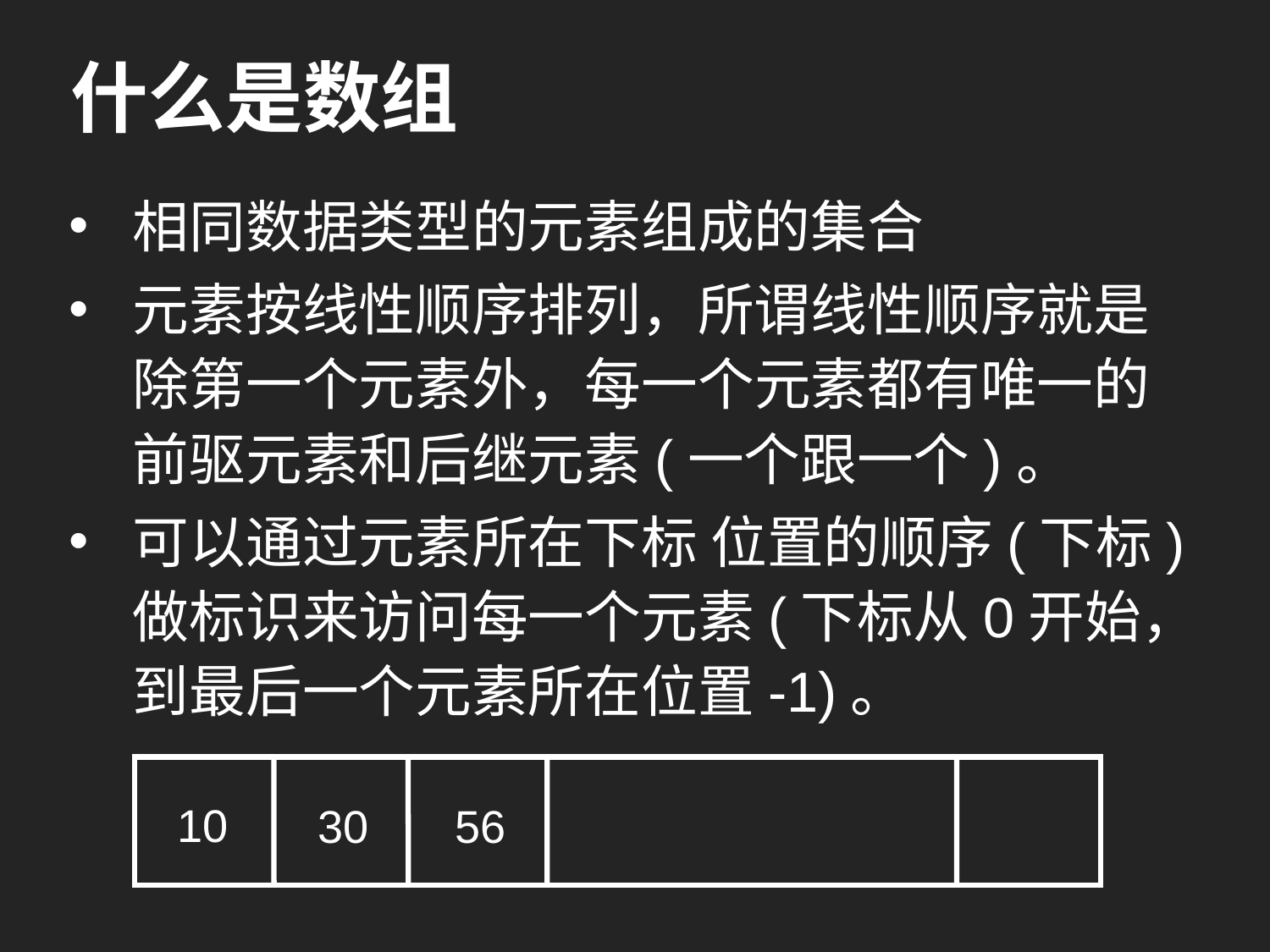

# 什么是数组
相同数据类型的元素组成的集合
元素按线性顺序排列，所谓线性顺序就是除第一个元素外，每一个元素都有唯一的前驱元素和后继元素(一个跟一个)。
可以通过元素所在下标 位置的顺序(下标)做标识来访问每一个元素(下标从0开始，到最后一个元素所在位置-1)。

10
30
56